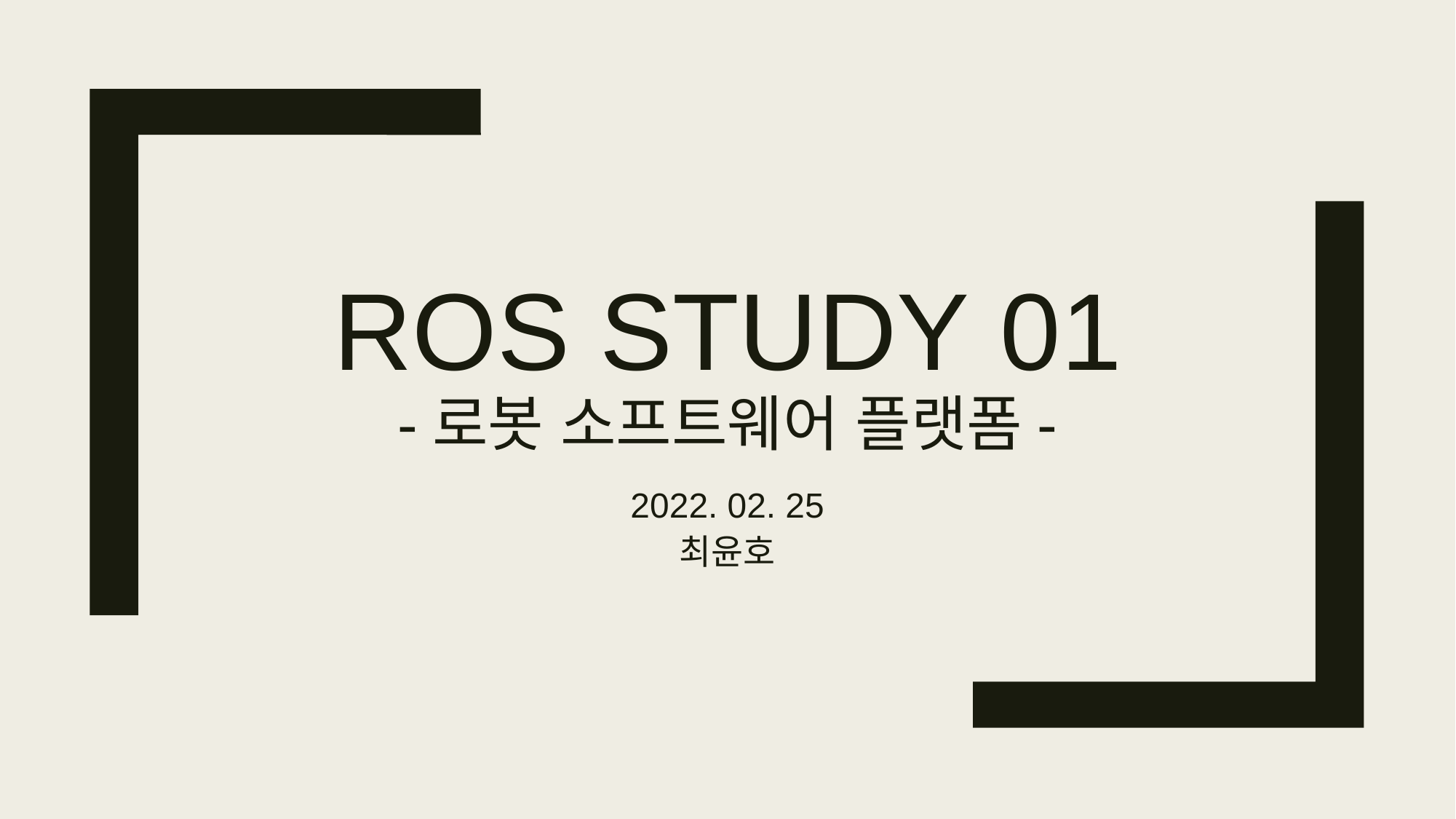

# ROS Study 01 -로봇 소프트웨어 플랫폼-
2022. 02. 25
최윤호